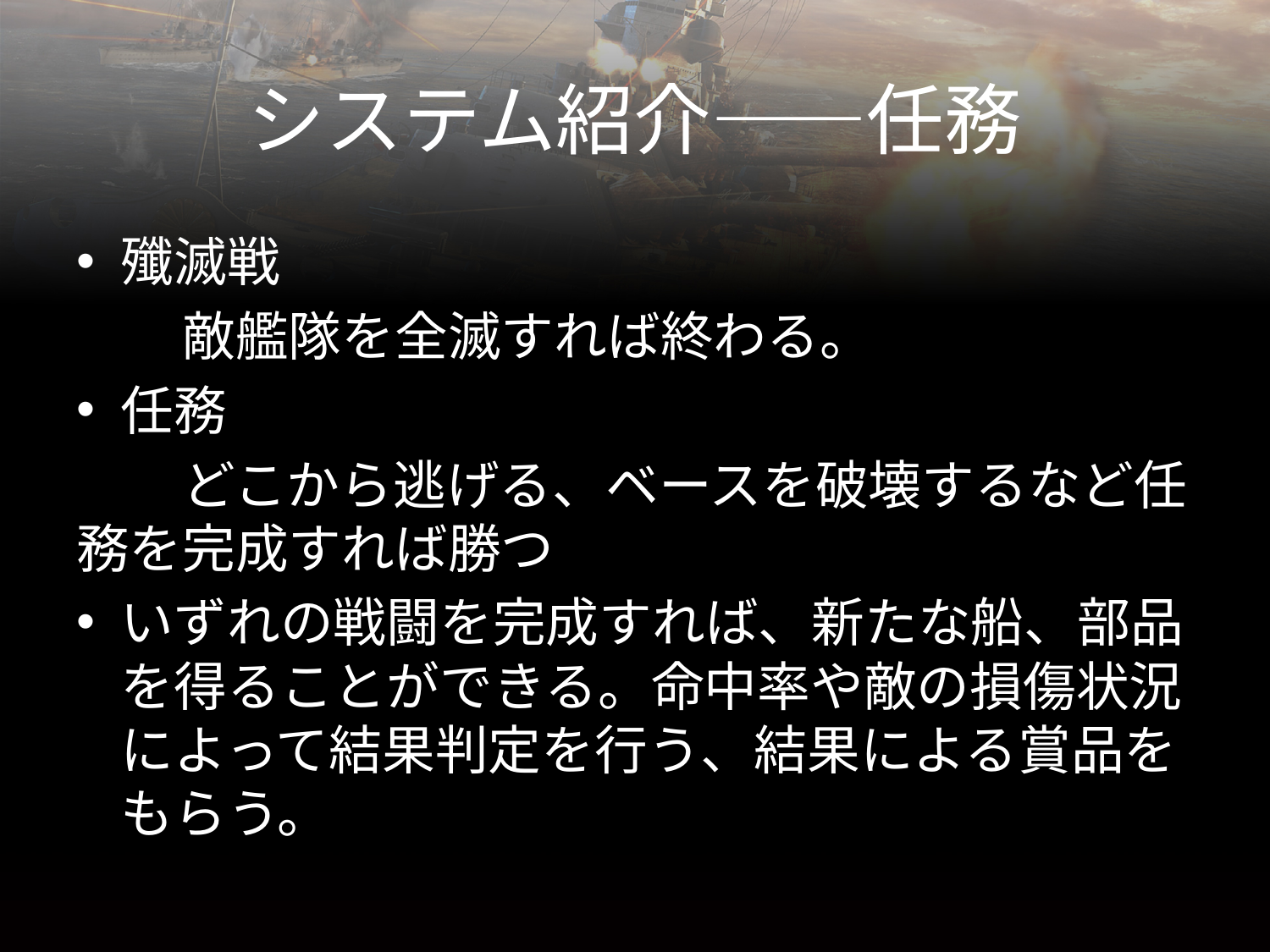

# システム紹介――任務
殲滅戦
　　敵艦隊を全滅すれば終わる。
任務
　　どこから逃げる、ベースを破壊するなど任務を完成すれば勝つ
いずれの戦闘を完成すれば、新たな船、部品を得ることができる。命中率や敵の損傷状況によって結果判定を行う、結果による賞品をもらう。